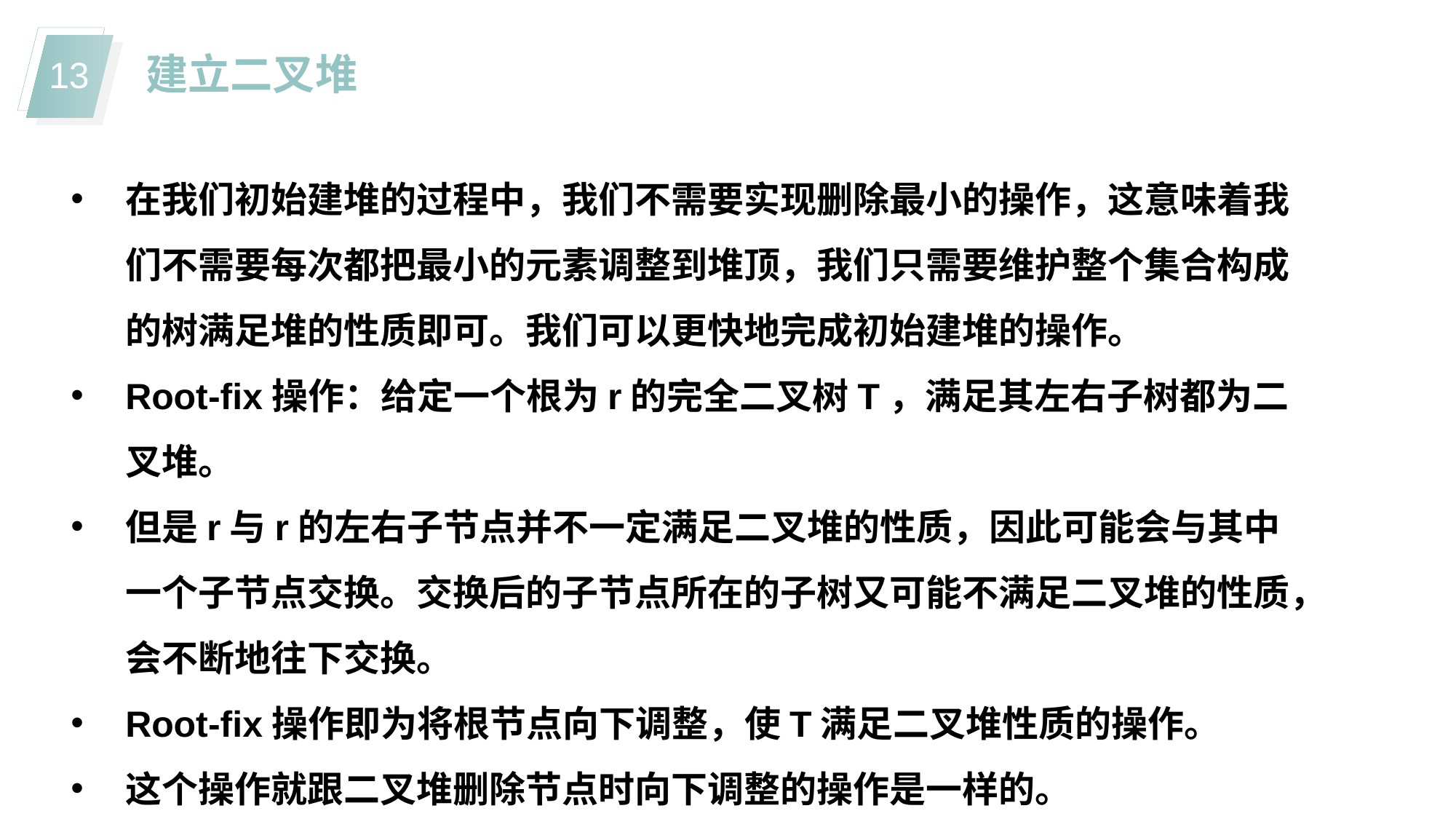

建立二叉堆
在我们初始建堆的过程中，我们不需要实现删除最小的操作，这意味着我们不需要每次都把最小的元素调整到堆顶，我们只需要维护整个集合构成的树满足堆的性质即可。我们可以更快地完成初始建堆的操作。
Root-fix操作：给定一个根为r的完全二叉树T，满足其左右子树都为二叉堆。
但是r与r的左右子节点并不一定满足二叉堆的性质，因此可能会与其中一个子节点交换。交换后的子节点所在的子树又可能不满足二叉堆的性质，会不断地往下交换。
Root-fix操作即为将根节点向下调整，使T满足二叉堆性质的操作。
这个操作就跟二叉堆删除节点时向下调整的操作是一样的。